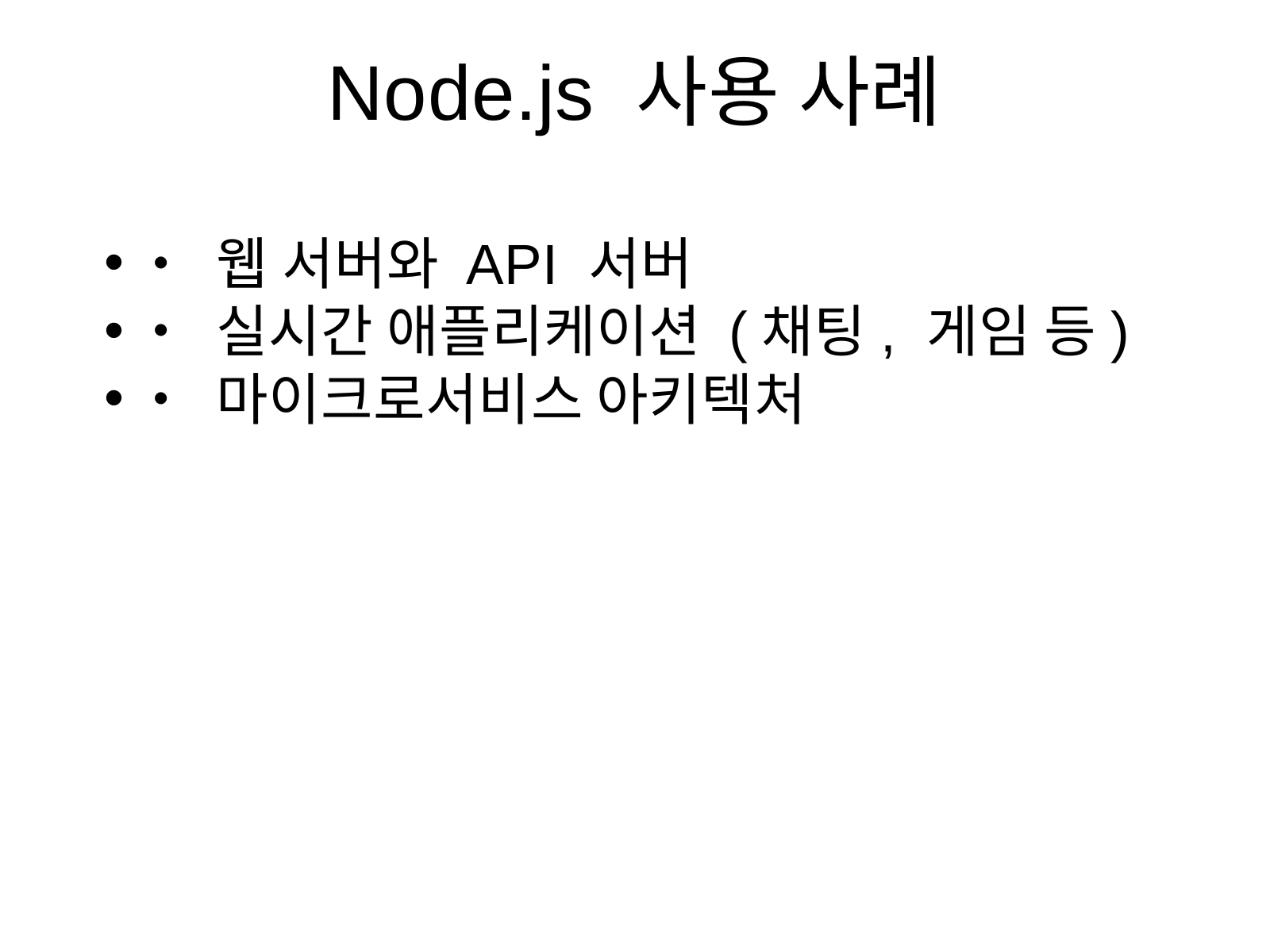

Node.js 사용 사례
• 웹 서버와 API 서버
• 실시간 애플리케이션 (채팅, 게임 등)
• 마이크로서비스 아키텍처